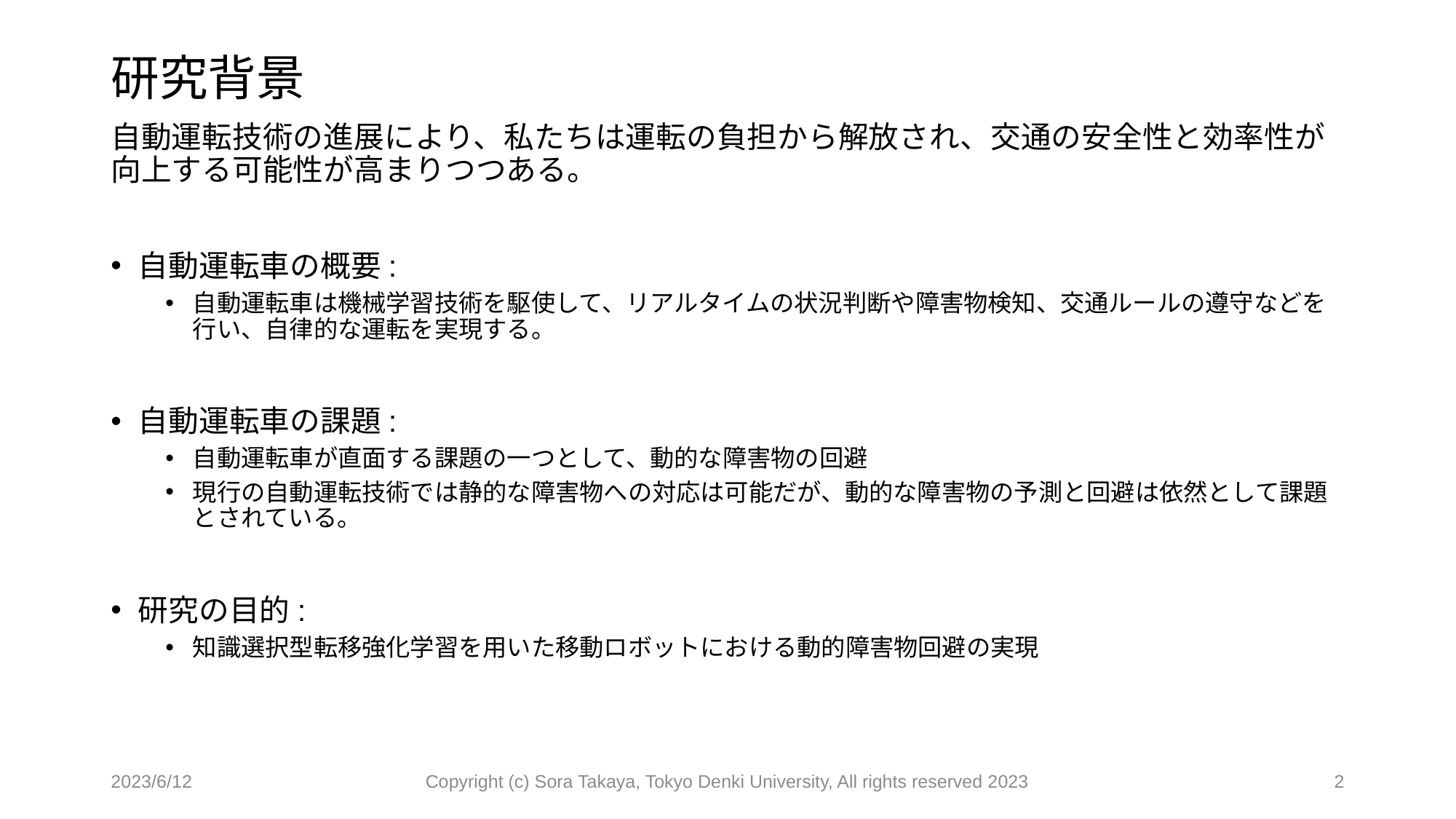

# 研究背景
自動運転技術の進展により、私たちは運転の負担から解放され、交通の安全性と効率性が向上する可能性が高まりつつある。

自動運転車の概要:
自動運転車は機械学習技術を駆使して、リアルタイムの状況判断や障害物検知、交通ルールの遵守などを行い、自律的な運転を実現する。

自動運転車の課題:
自動運転車が直面する課題の一つとして、動的な障害物の回避
現行の自動運転技術では静的な障害物への対応は可能だが、動的な障害物の予測と回避は依然として課題とされている。

研究の目的:
知識選択型転移強化学習を用いた移動ロボットにおける動的障害物回避の実現
2023/6/12
2
Copyright (c) Sora Takaya, Tokyo Denki University, All rights reserved 2023